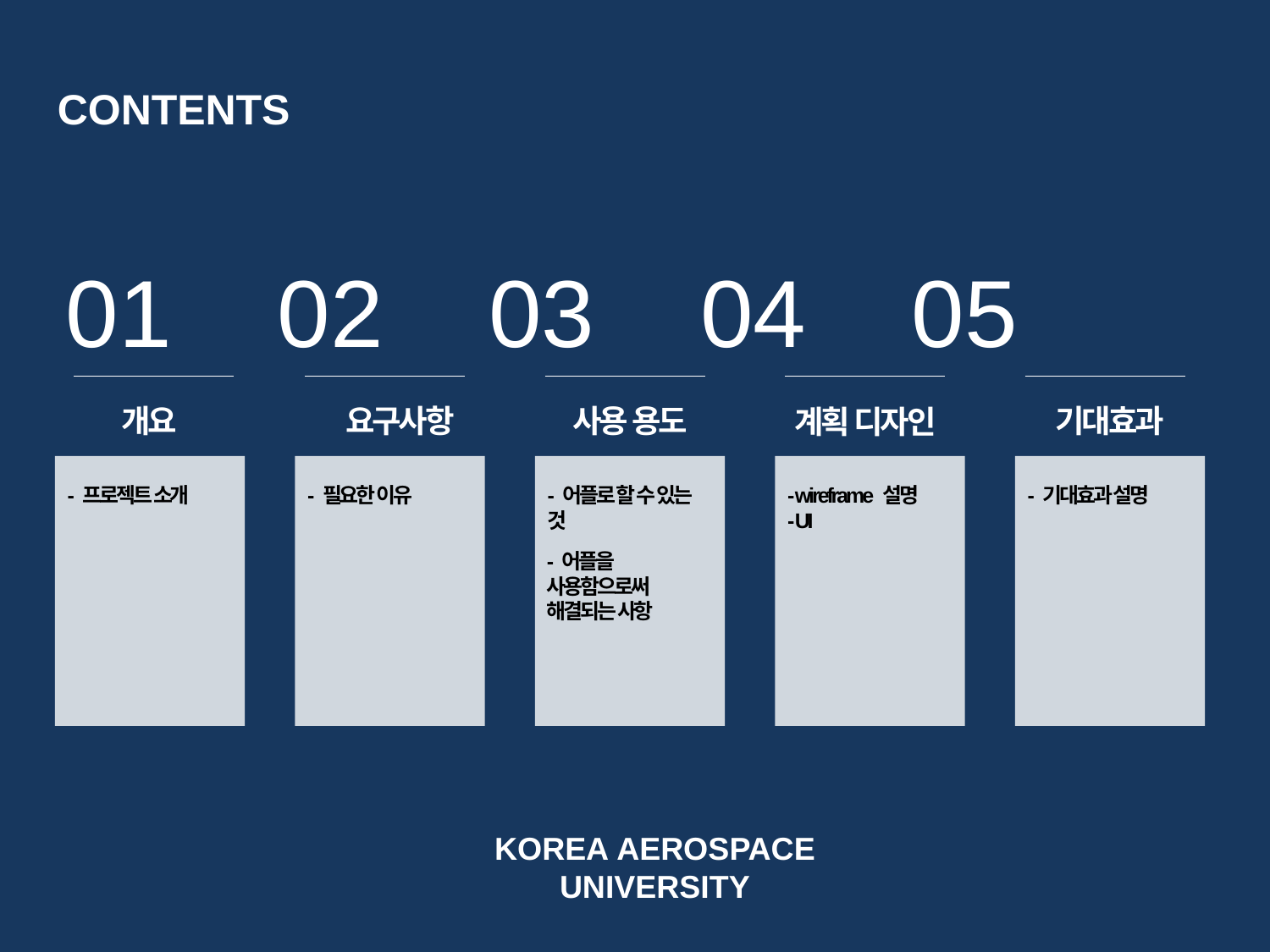

CONTENTS
01    02    03    04    05
개요
요구사항
사용 용도
 기대효과
계획 디자인

- 프로젝트 소개

- 필요한 이유
- 어플로 할 수 있는   것
- wireframe 설명
- UI
- 기대효과 설명

- 어플을 사용함으로써 해결되는 사항
KOREA AEROSPACE UNIVERSITY